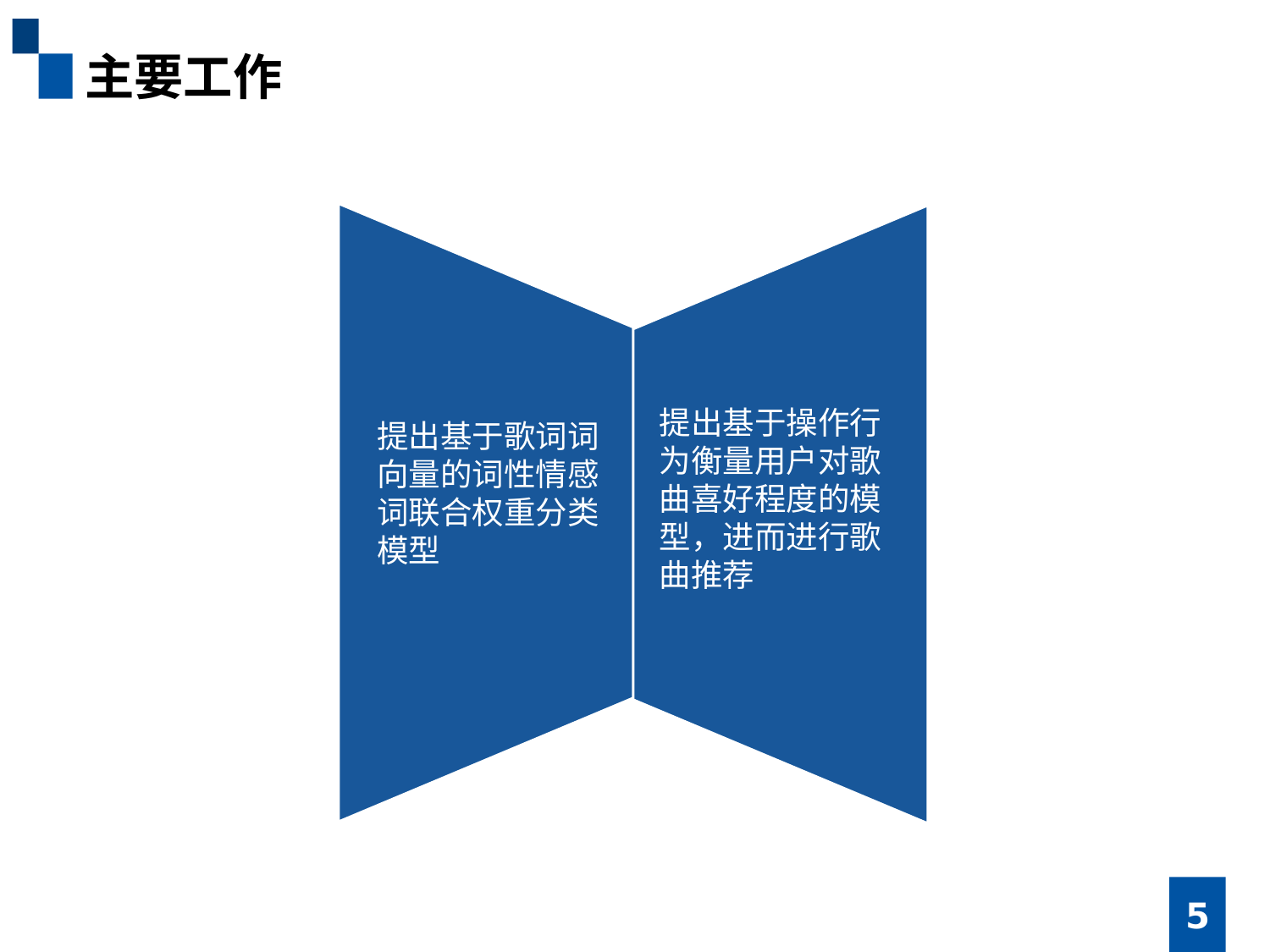

主要工作

提出基于操作行为衡量用户对歌曲喜好程度的模型，进而进行歌曲推荐
提出基于歌词词向量的词性情感词联合权重分类模型

5